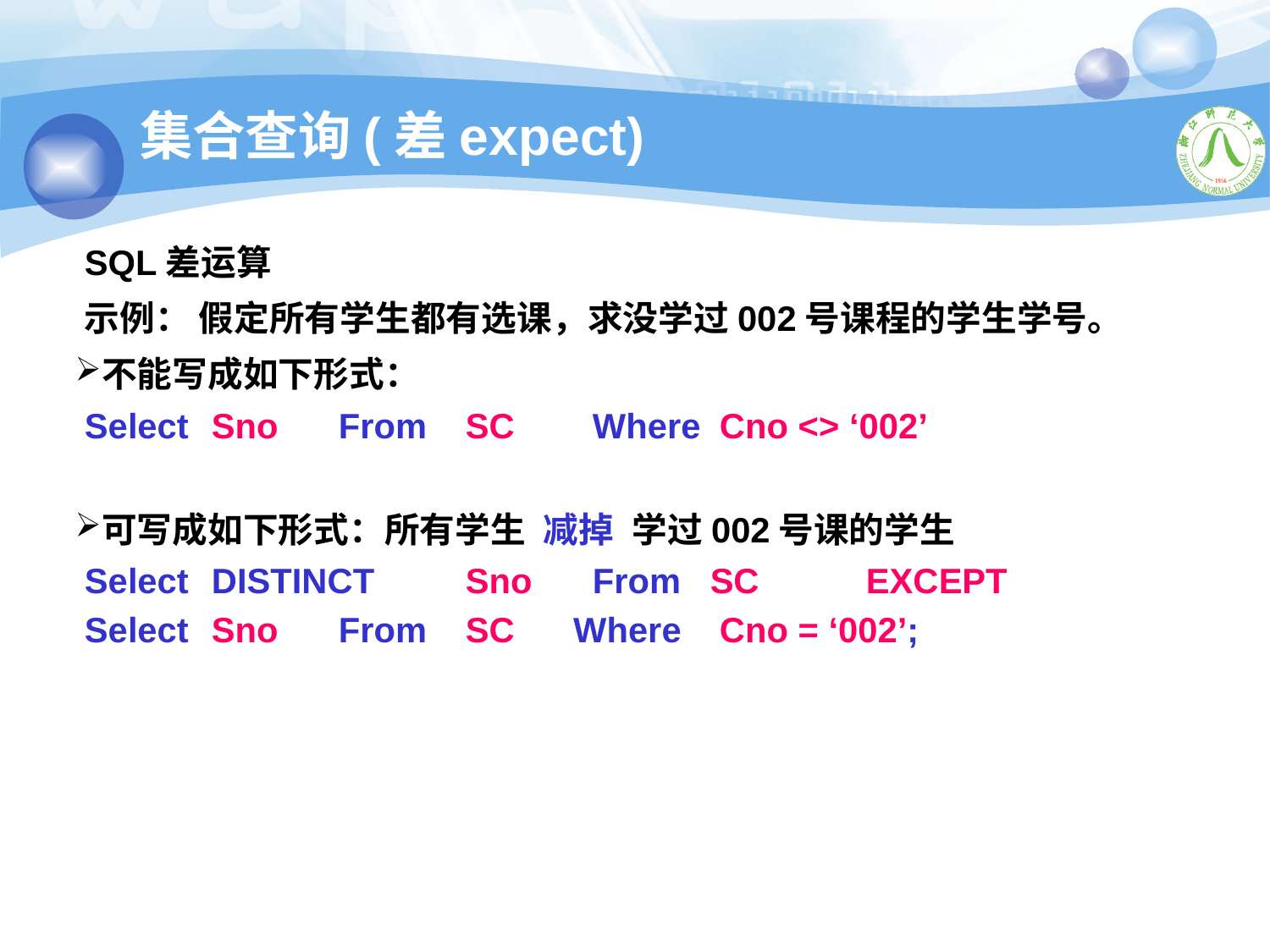

# 集合查询(差expect)
SQL差运算
示例： 假定所有学生都有选课，求没学过002号课程的学生学号。
不能写成如下形式：
Select	Sno	From	SC	Where	Cno <> ‘002’

可写成如下形式：所有学生 减掉 学过002号课的学生
Select	DISTINCT	Sno	From   SC	  EXCEPT
Select	Sno	From	SC      Where	Cno = ‘002’;